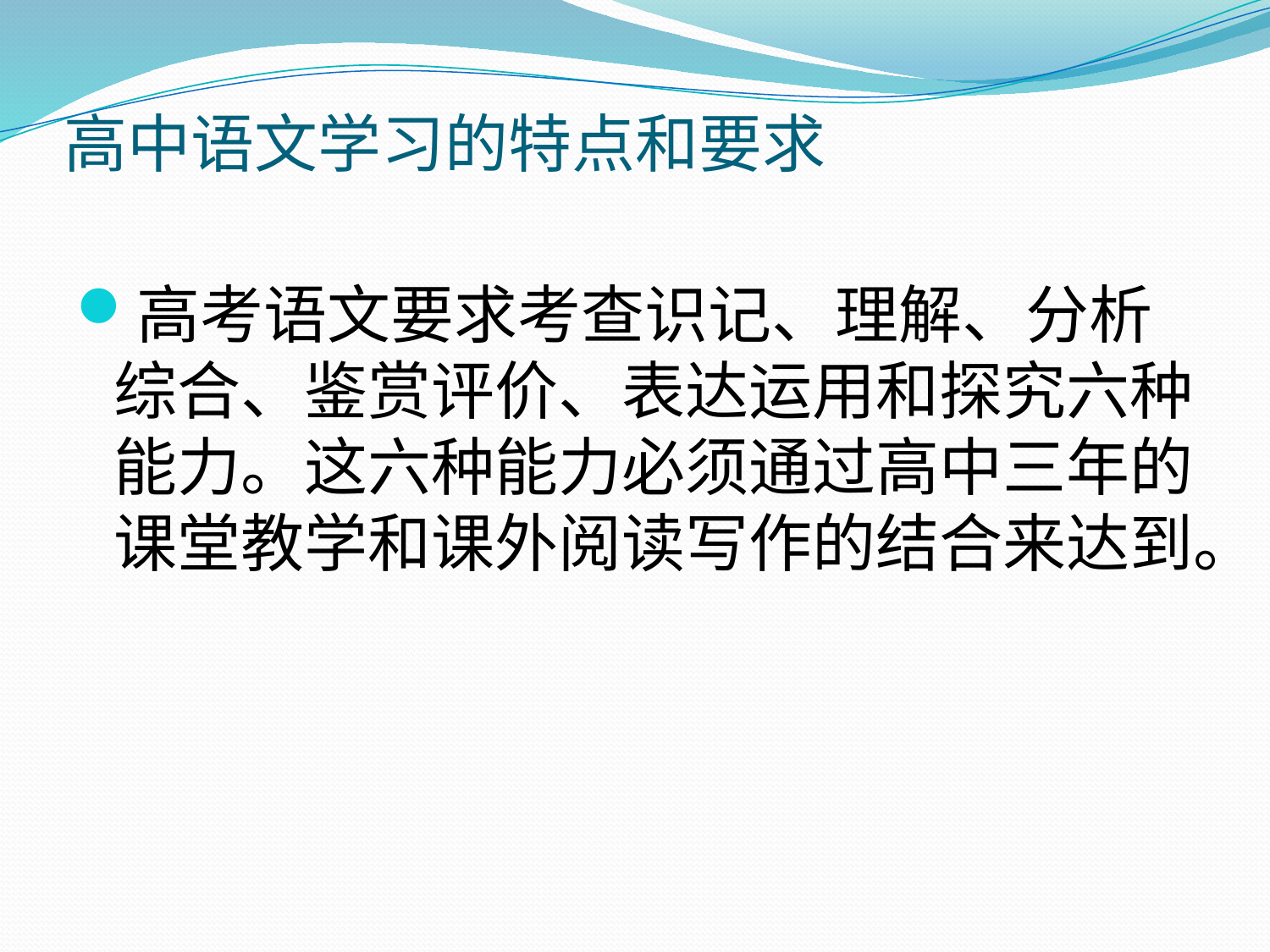

# 高中语文学习的特点和要求
高考语文要求考查识记、理解、分析综合、鉴赏评价、表达运用和探究六种能力。这六种能力必须通过高中三年的课堂教学和课外阅读写作的结合来达到。